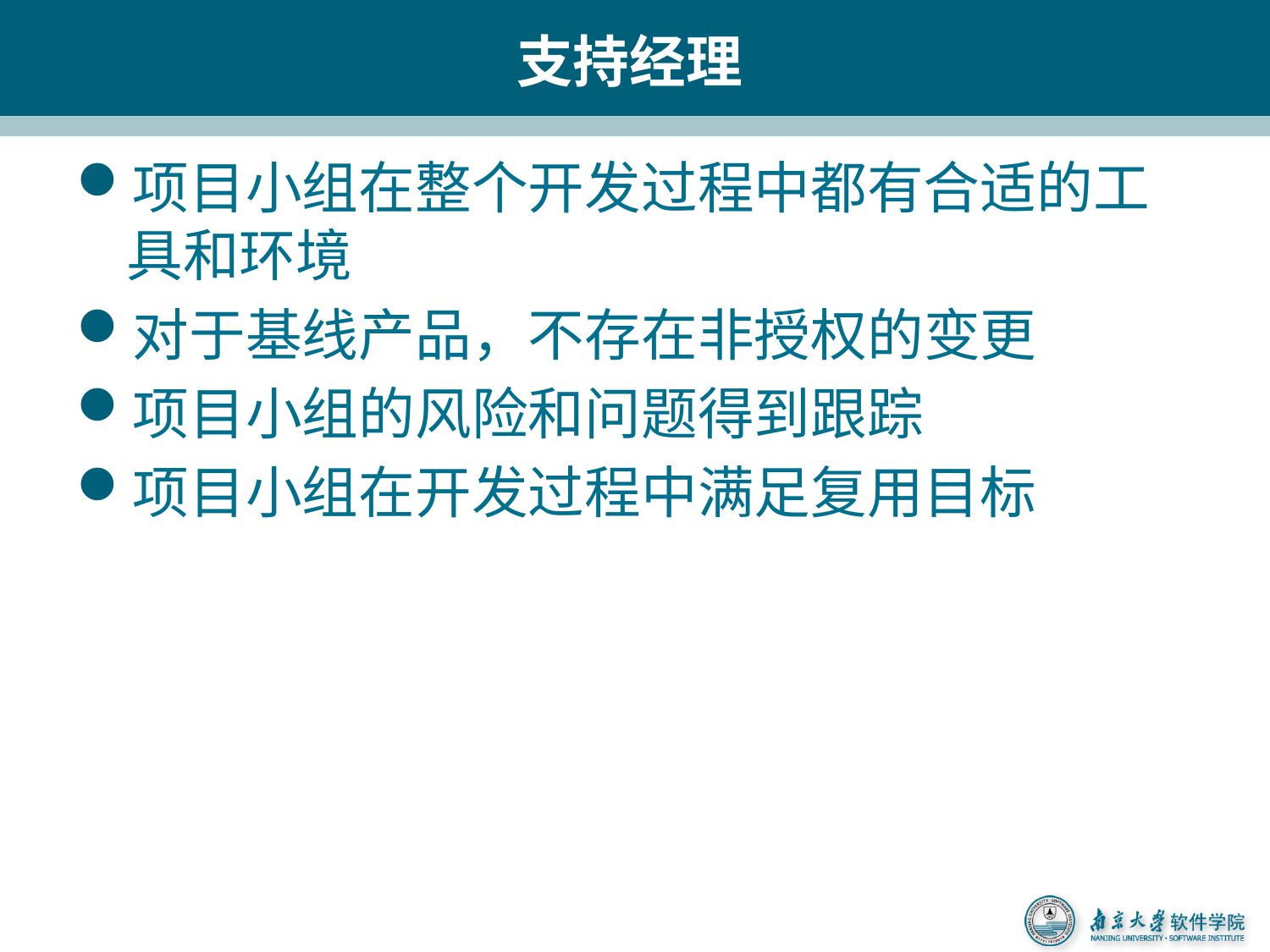

# 支持经理
项目小组在整个开发过程中都有合适的工具和环境
对于基线产品，不存在非授权的变更
项目小组的风险和问题得到跟踪
项目小组在开发过程中满足复用目标